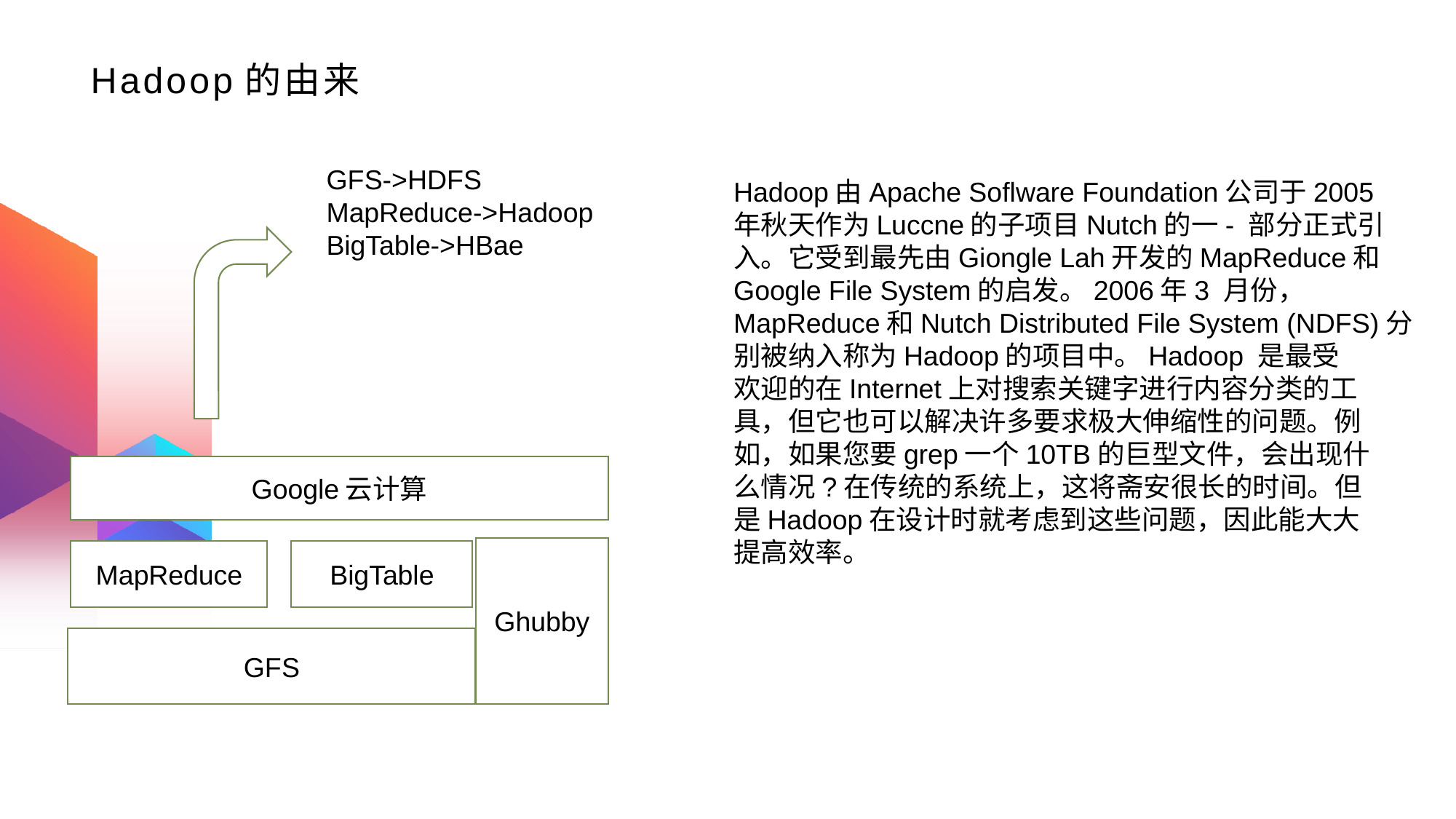

# Hadoop的由来
GFS->HDFS
MapReduce->Hadoop
BigTable->HBae
Hadoop由Apache Soflware Foundation公司于2005
年秋天作为Luccne的子项目Nutch的一- 部分正式引
入。它受到最先由Giongle Lah开发的MapReduce和
Google File System的启发。2006年3 月份，
MapReduce和Nutch Distributed File System (NDFS)分
别被纳入称为Hadoop的项目中。Hadoop 是最受
欢迎的在Internet上对搜索关键字进行内容分类的工
具，但它也可以解决许多要求极大伸缩性的问题。例
如，如果您要grep一个10TB的巨型文件，会出现什
么情况?在传统的系统上，这将斋安很长的时间。但
是Hadoop在设计时就考虑到这些问题，因此能大大
提高效率。

Google云计算
Ghubby
MapReduce
BigTable
GFS